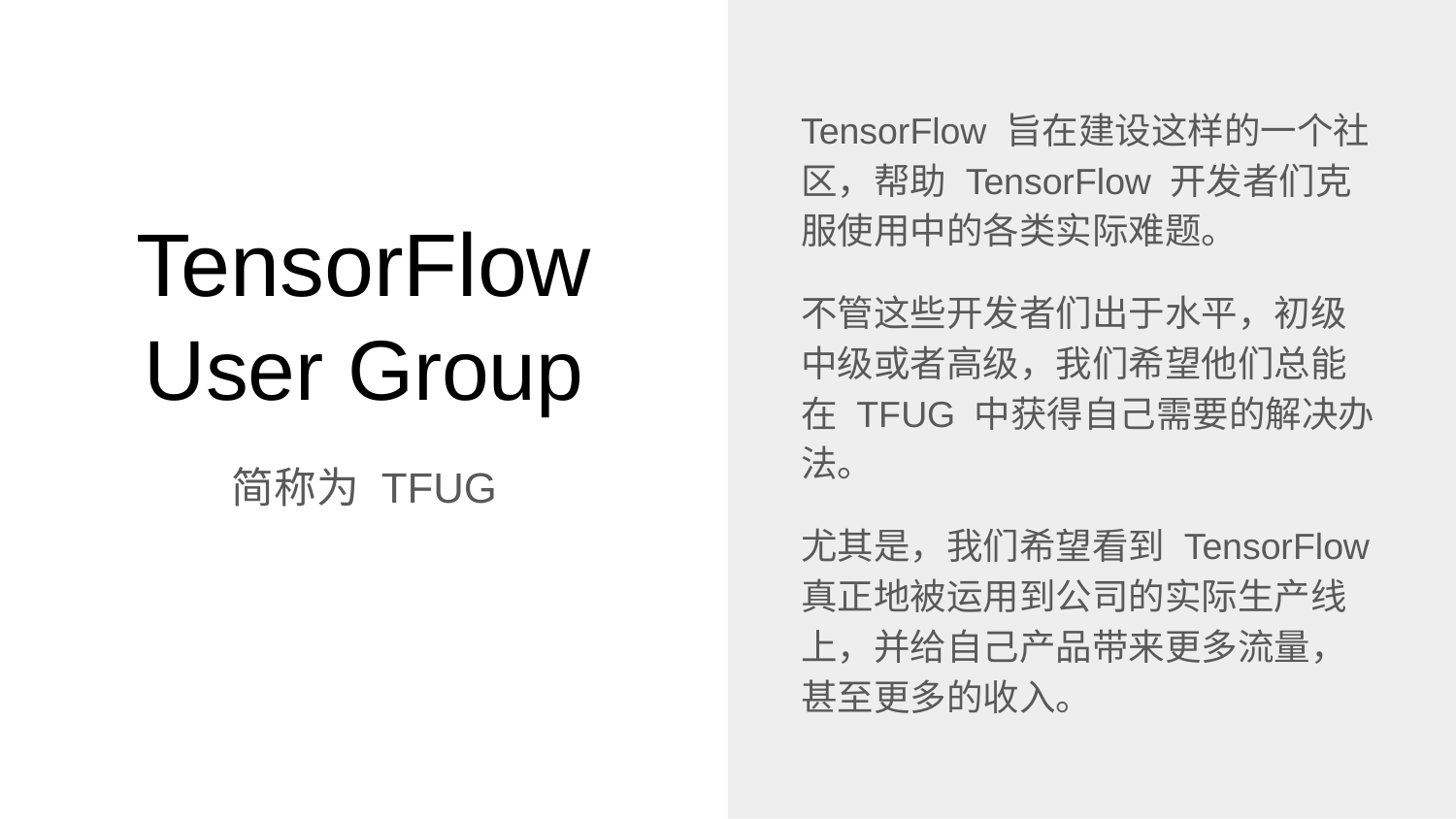

TensorFlow 旨在建设这样的一个社区，帮助 TensorFlow 开发者们克服使用中的各类实际难题。
不管这些开发者们出于水平，初级中级或者高级，我们希望他们总能在 TFUG 中获得自己需要的解决办法。
尤其是，我们希望看到 TensorFlow 真正地被运用到公司的实际生产线上，并给自己产品带来更多流量，甚至更多的收入。
# TensorFlow User Group
简称为 TFUG